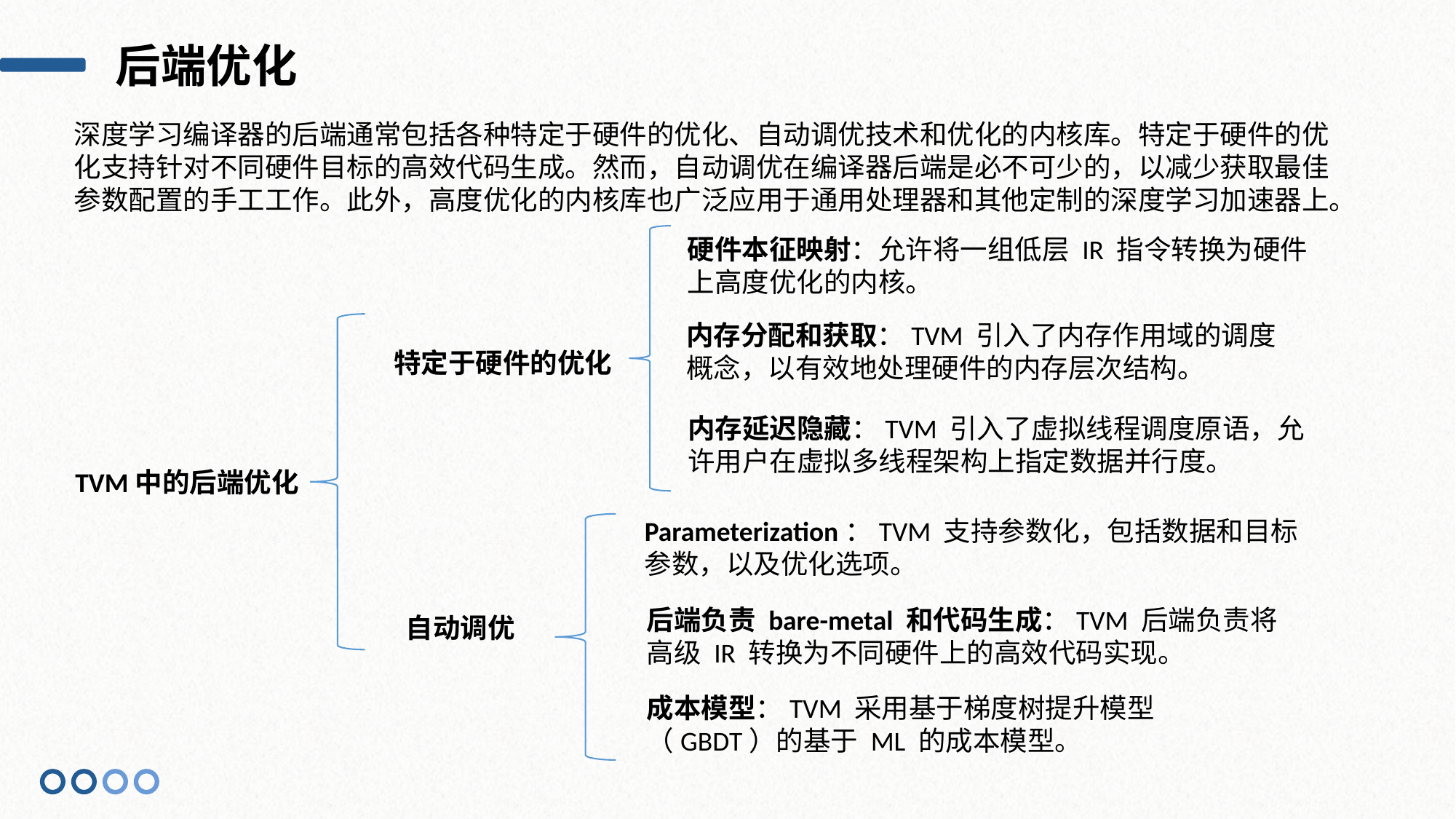

后端优化

深度学习编译器的后端通常包括各种特定于硬件的优化、自动调优技术和优化的内核库。特定于硬件的优化支持针对不同硬件目标的高效代码生成。然而，自动调优在编译器后端是必不可少的，以减少获取最佳参数配置的手工工作。此外，高度优化的内核库也广泛应用于通用处理器和其他定制的深度学习加速器上。

硬件本征映射：允许将一组低层 IR 指令转换为硬件上高度优化的内核。
内存分配和获取：TVM 引入了内存作用域的调度概念，以有效地处理硬件的内存层次结构。

特定于硬件的优化
内存延迟隐藏：TVM 引入了虚拟线程调度原语，允许用户在虚拟多线程架构上指定数据并行度。
TVM中的后端优化
Parameterization：TVM 支持参数化，包括数据和目标参数，以及优化选项。

后端负责 bare-metal 和代码生成：TVM 后端负责将高级 IR 转换为不同硬件上的高效代码实现。
自动调优
成本模型：TVM 采用基于梯度树提升模型（GBDT）的基于 ML 的成本模型。